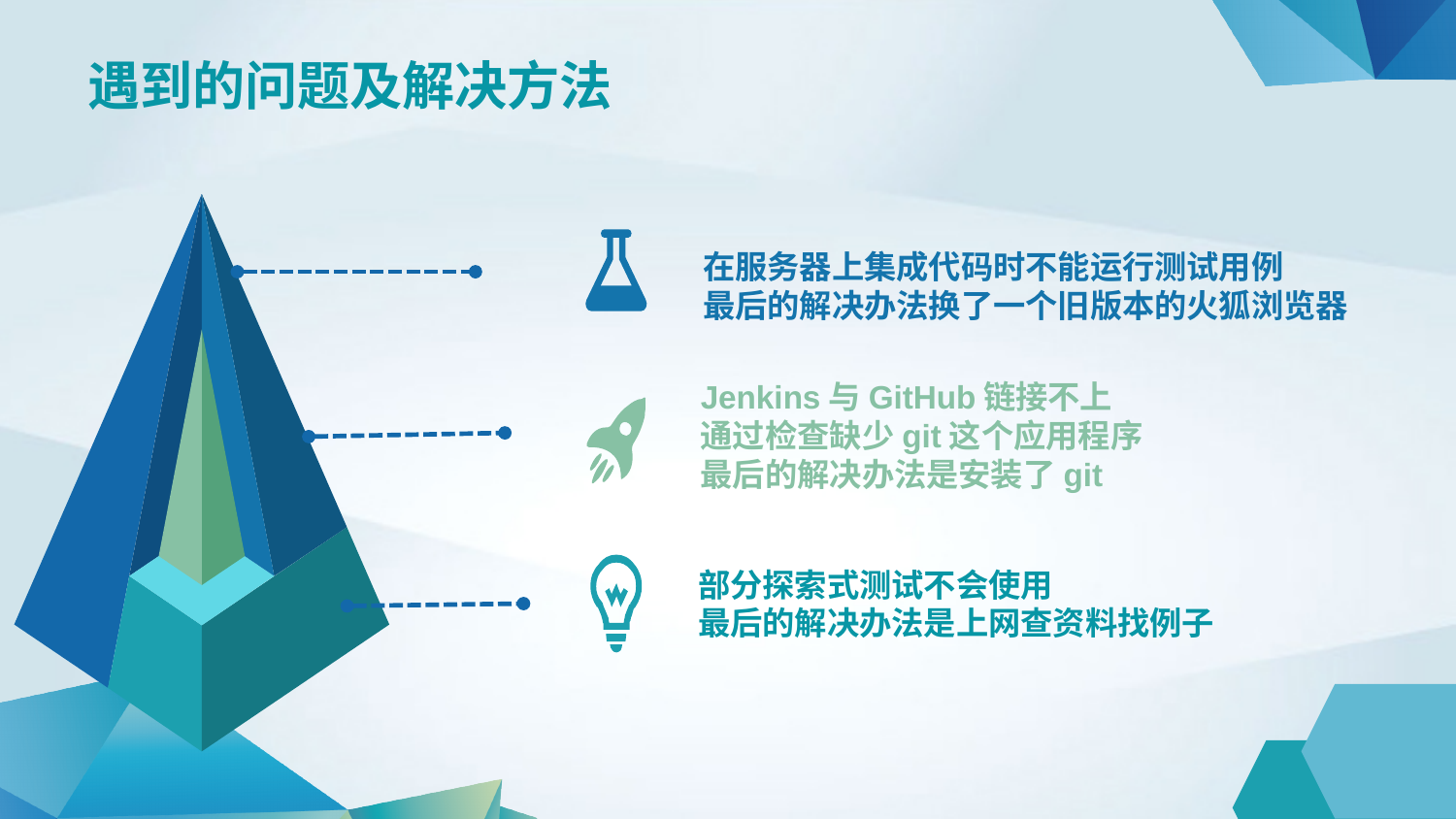

遇到的问题及解决方法

在服务器上集成代码时不能运行测试用例
最后的解决办法换了一个旧版本的火狐浏览器

Jenkins与GitHub链接不上
通过检查缺少git这个应用程序
最后的解决办法是安装了git

部分探索式测试不会使用
最后的解决办法是上网查资料找例子